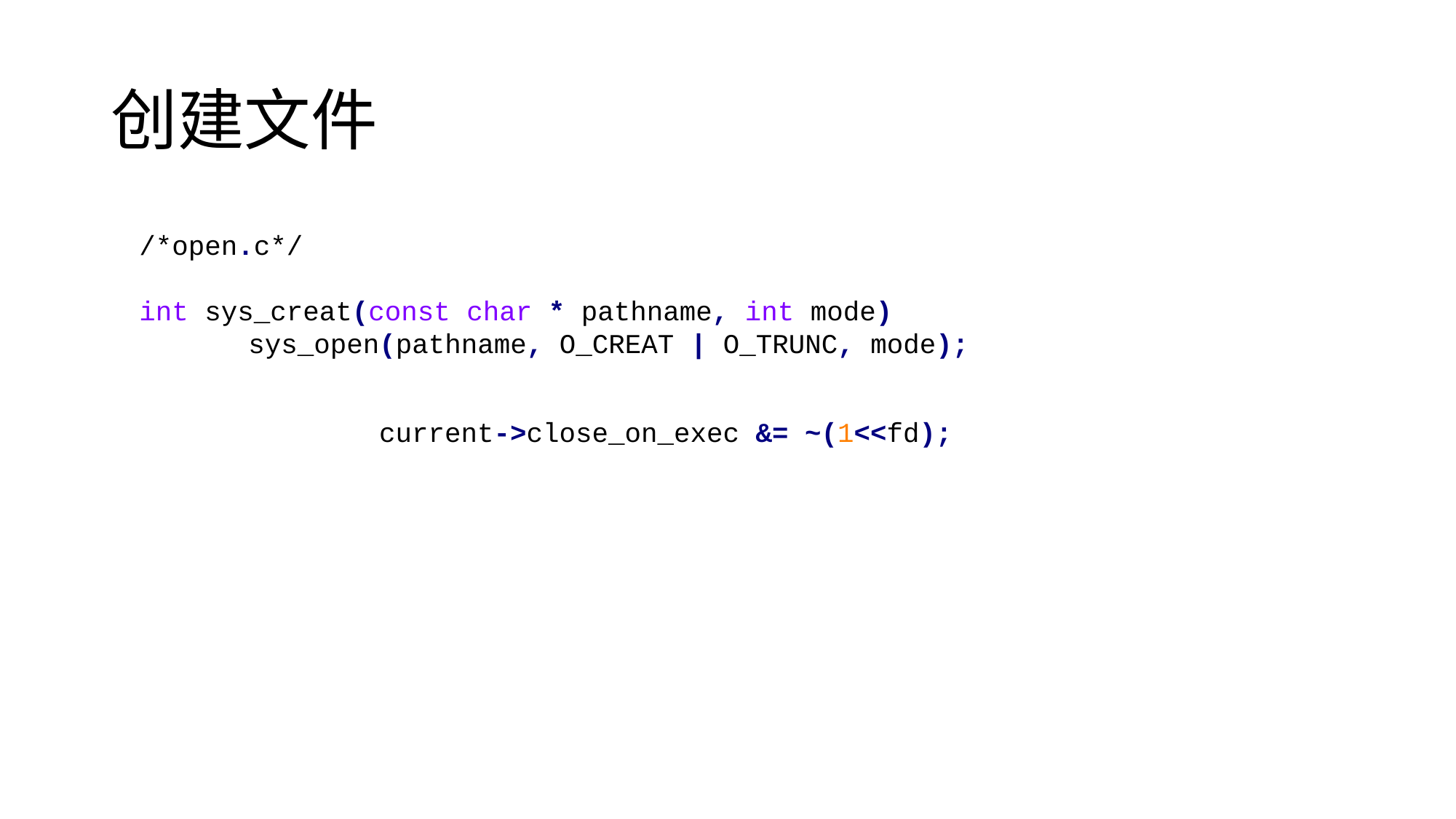

# 创建文件
/*open.c*/

int sys_creat(const char * pathname, int mode)
	sys_open(pathname, O_CREAT | O_TRUNC, mode);
		current->close_on_exec &= ~(1<<fd);